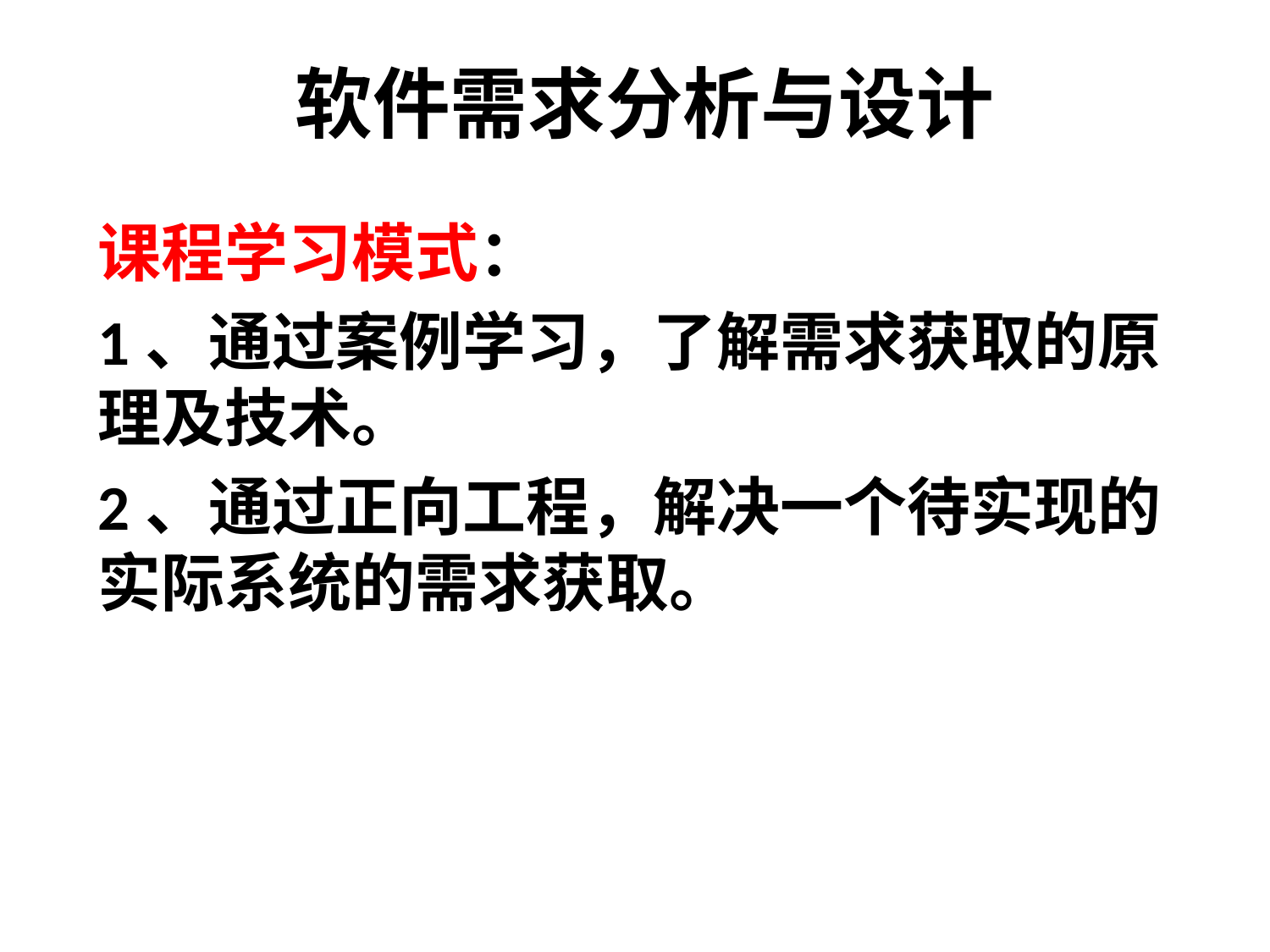

# 软件需求分析与设计
课程学习模式：
1、通过案例学习，了解需求获取的原理及技术。
2、通过正向工程，解决一个待实现的实际系统的需求获取。